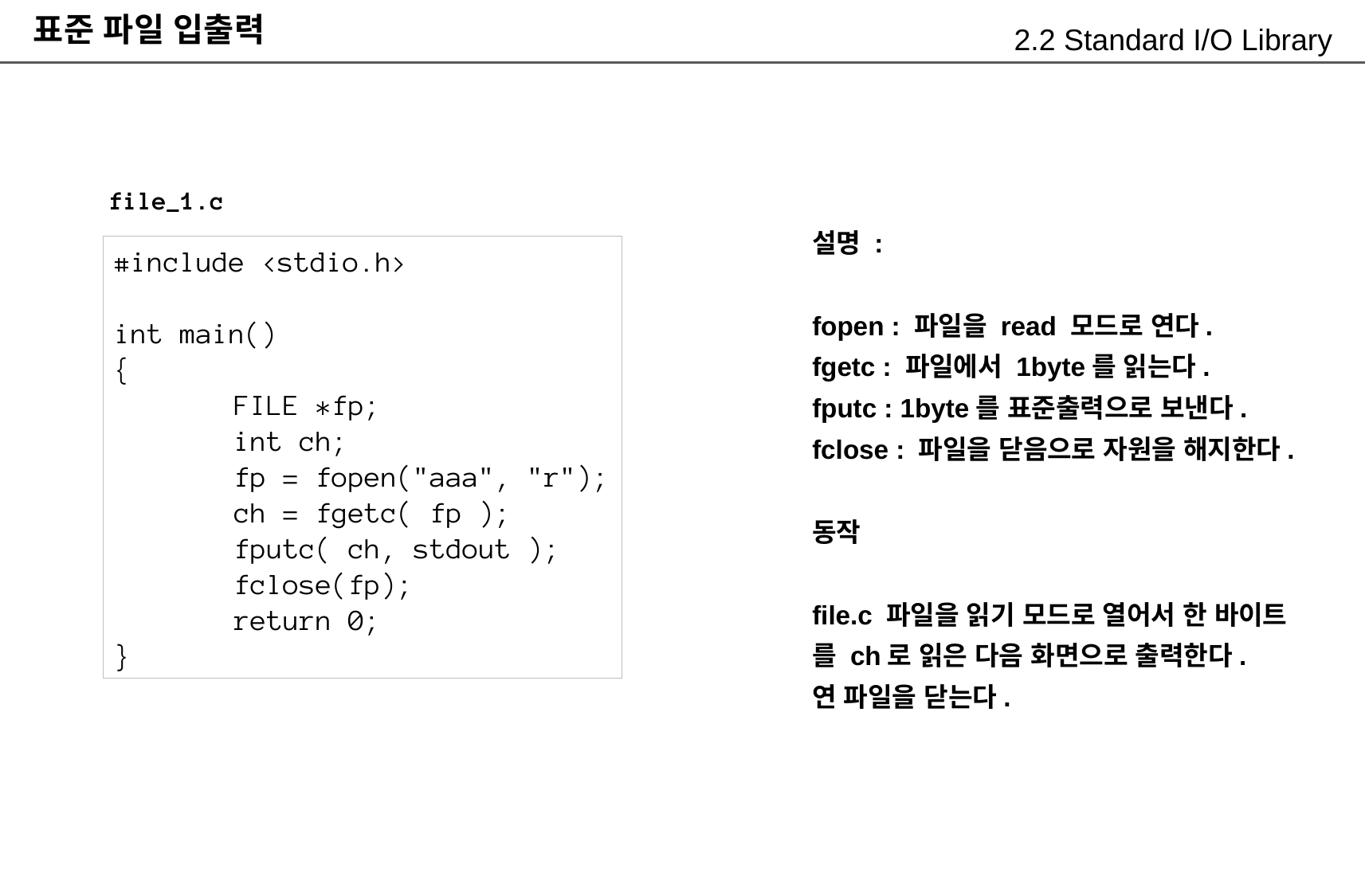

# 표준 파일 입출력
2.2 Standard I/O Library
file_1.c
설명 :

fopen : 파일을 read 모드로 연다.
fgetc : 파일에서 1byte를 읽는다.
fputc : 1byte를 표준출력으로 보낸다.
fclose : 파일을 닫음으로 자원을 해지한다.

동작

file.c 파일을 읽기 모드로 열어서 한 바이트
를 ch로 읽은 다음 화면으로 출력한다.
연 파일을 닫는다.
#include <stdio.h>

int main()
{
	FILE *fp;
	int ch;
	fp = fopen("aaa", "r");
	ch = fgetc( fp );
	fputc( ch, stdout );
	fclose(fp);
	return 0;
}